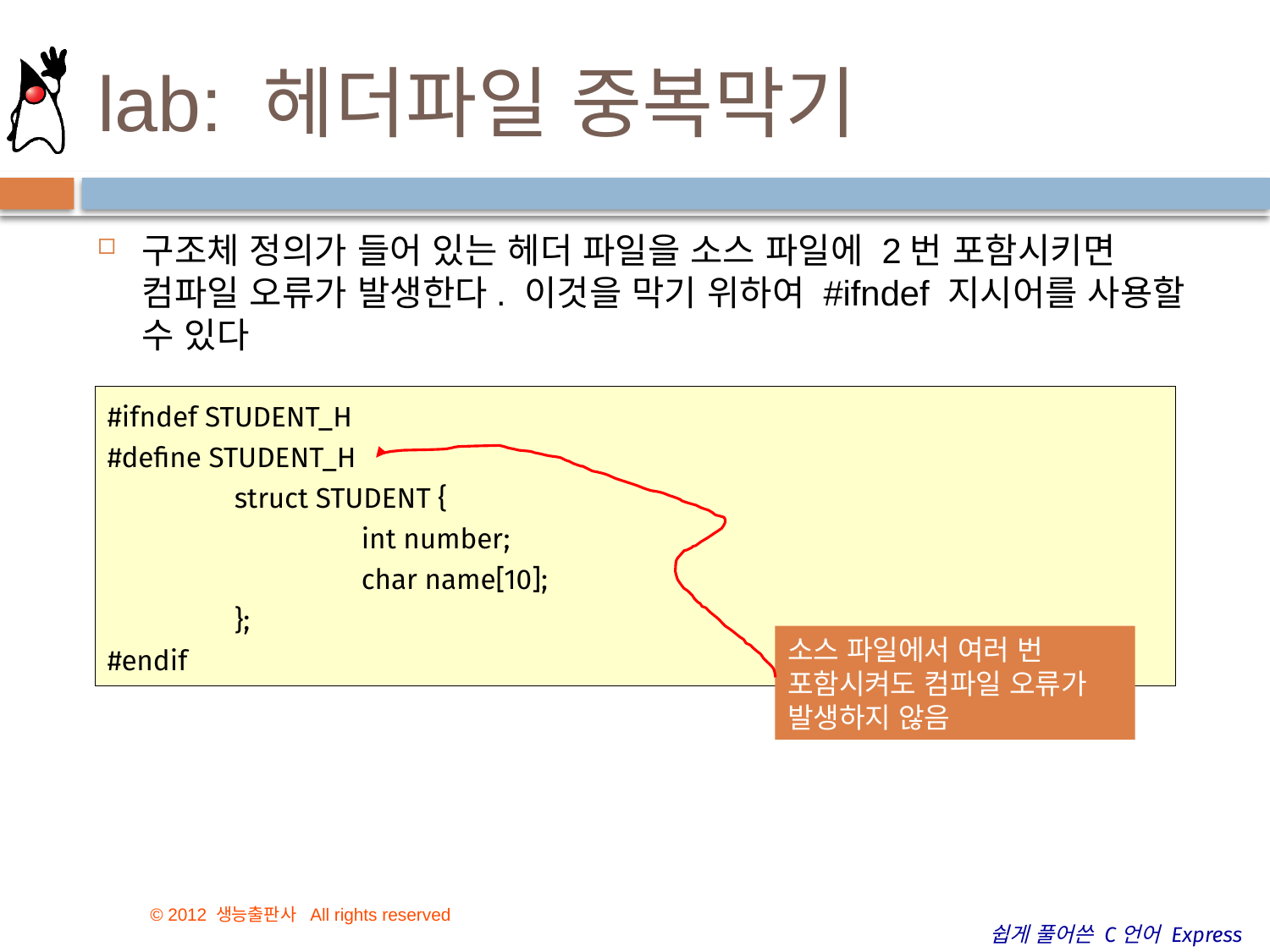

# lab: 헤더파일 중복막기
구조체 정의가 들어 있는 헤더 파일을 소스 파일에 2번 포함시키면 컴파일 오류가 발생한다. 이것을 막기 위하여 #ifndef 지시어를 사용할 수 있다
#ifndef STUDENT_H
#define STUDENT_H
	struct STUDENT {
		int number;
		char name[10];
	};
#endif

소스 파일에서 여러 번 포함시켜도 컴파일 오류가 발생하지 않음